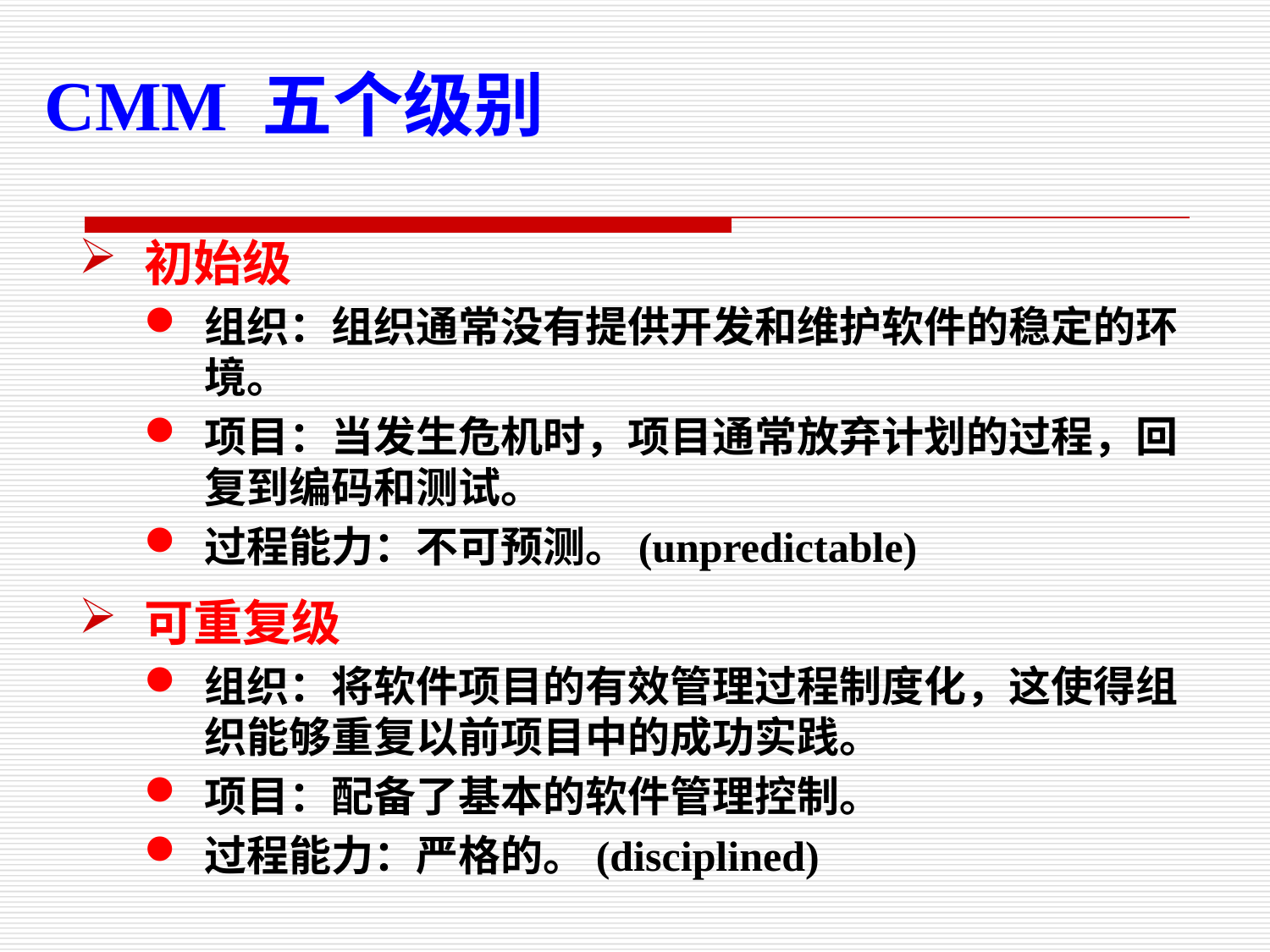

CMM 五个级别
初始级
组织：组织通常没有提供开发和维护软件的稳定的环境。
项目：当发生危机时，项目通常放弃计划的过程，回复到编码和测试。
过程能力：不可预测。(unpredictable)
可重复级
组织：将软件项目的有效管理过程制度化，这使得组织能够重复以前项目中的成功实践。
项目：配备了基本的软件管理控制。
过程能力：严格的。(disciplined)